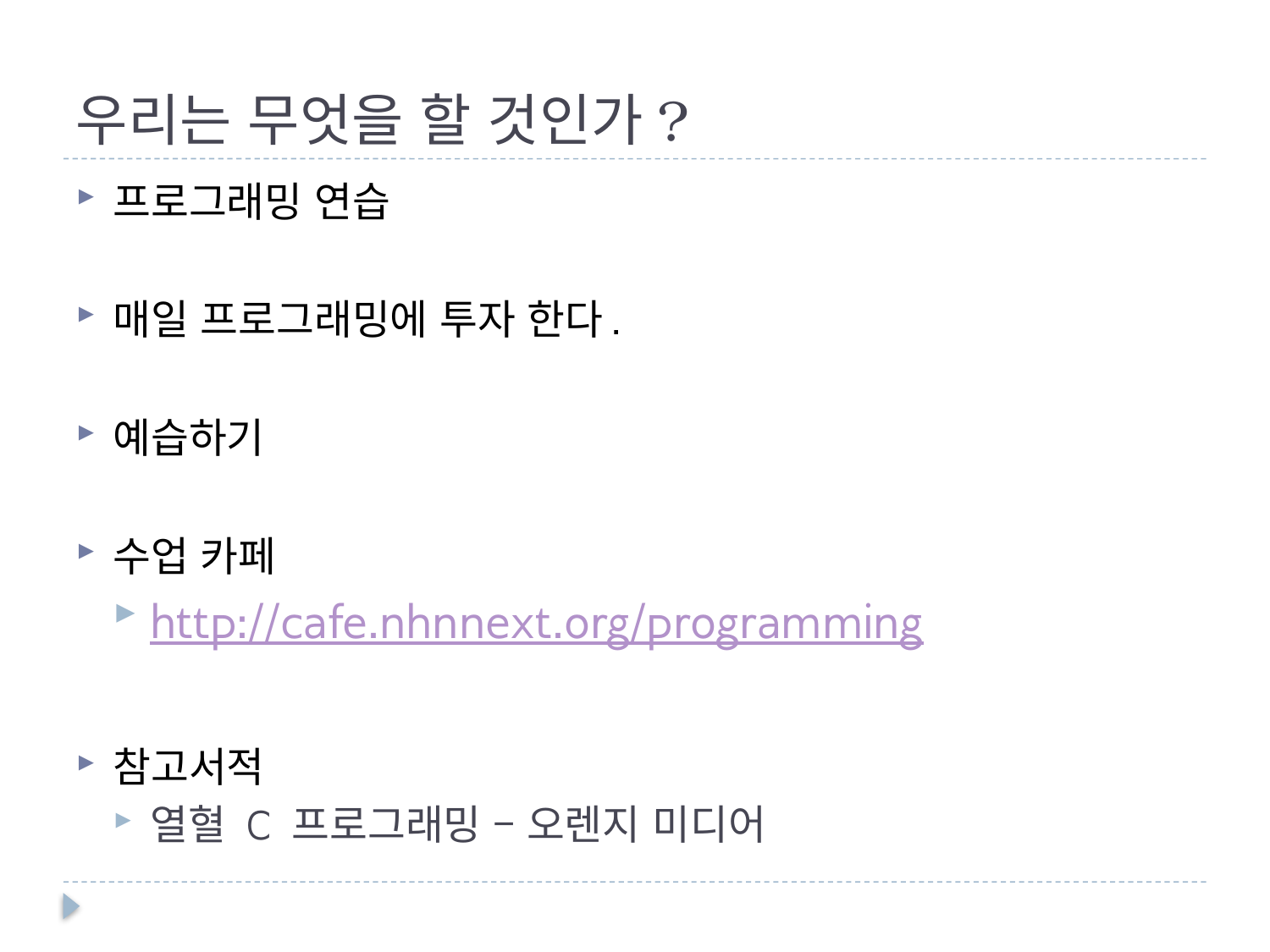

# 우리는 무엇을 할 것인가?
프로그래밍 연습

매일 프로그래밍에 투자 한다.

예습하기

수업 카페
http://cafe.nhnnext.org/programming

참고서적
열혈 C 프로그래밍 – 오렌지 미디어